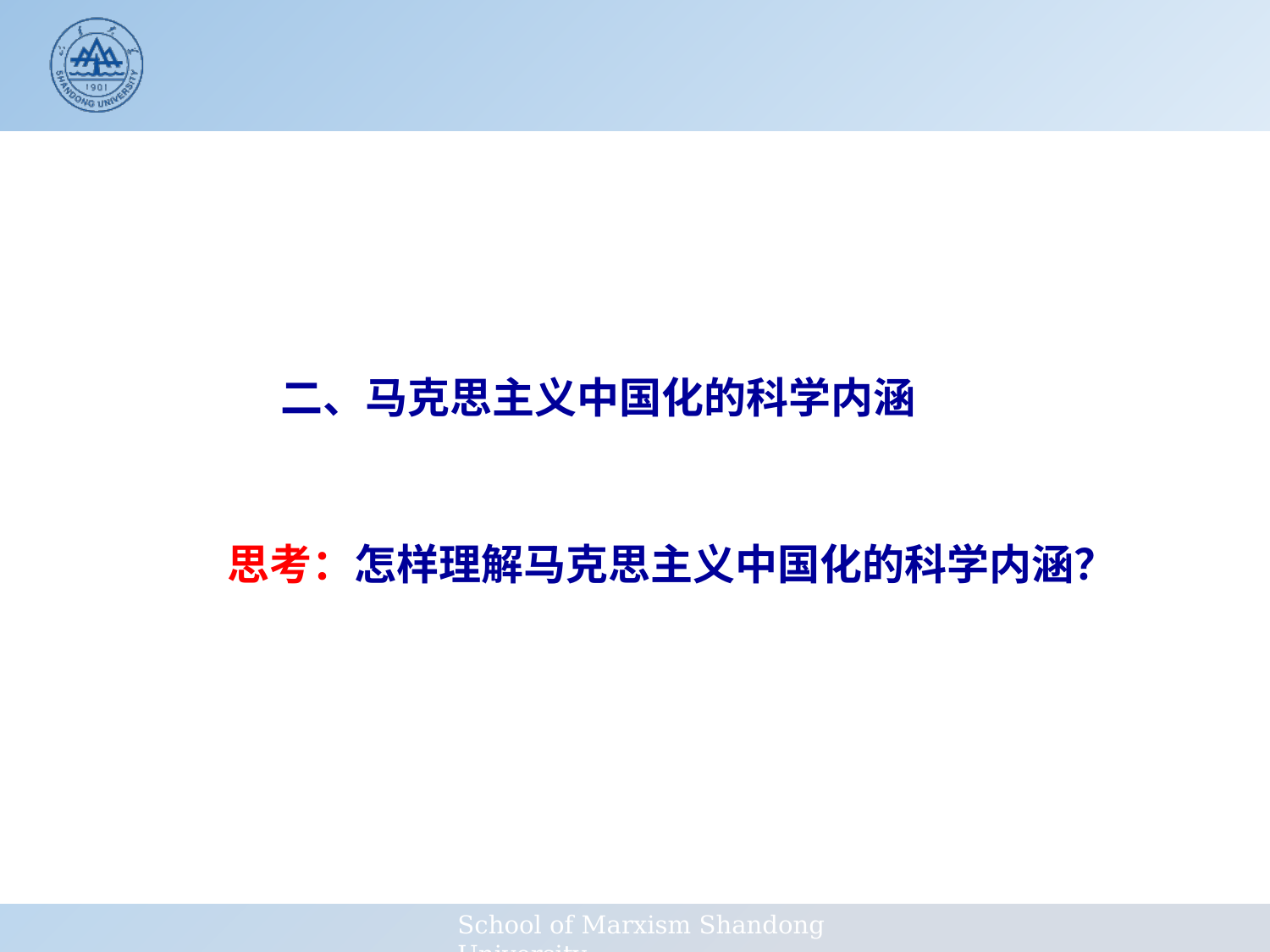

二、马克思主义中国化的科学内涵
思考：怎样理解马克思主义中国化的科学内涵？